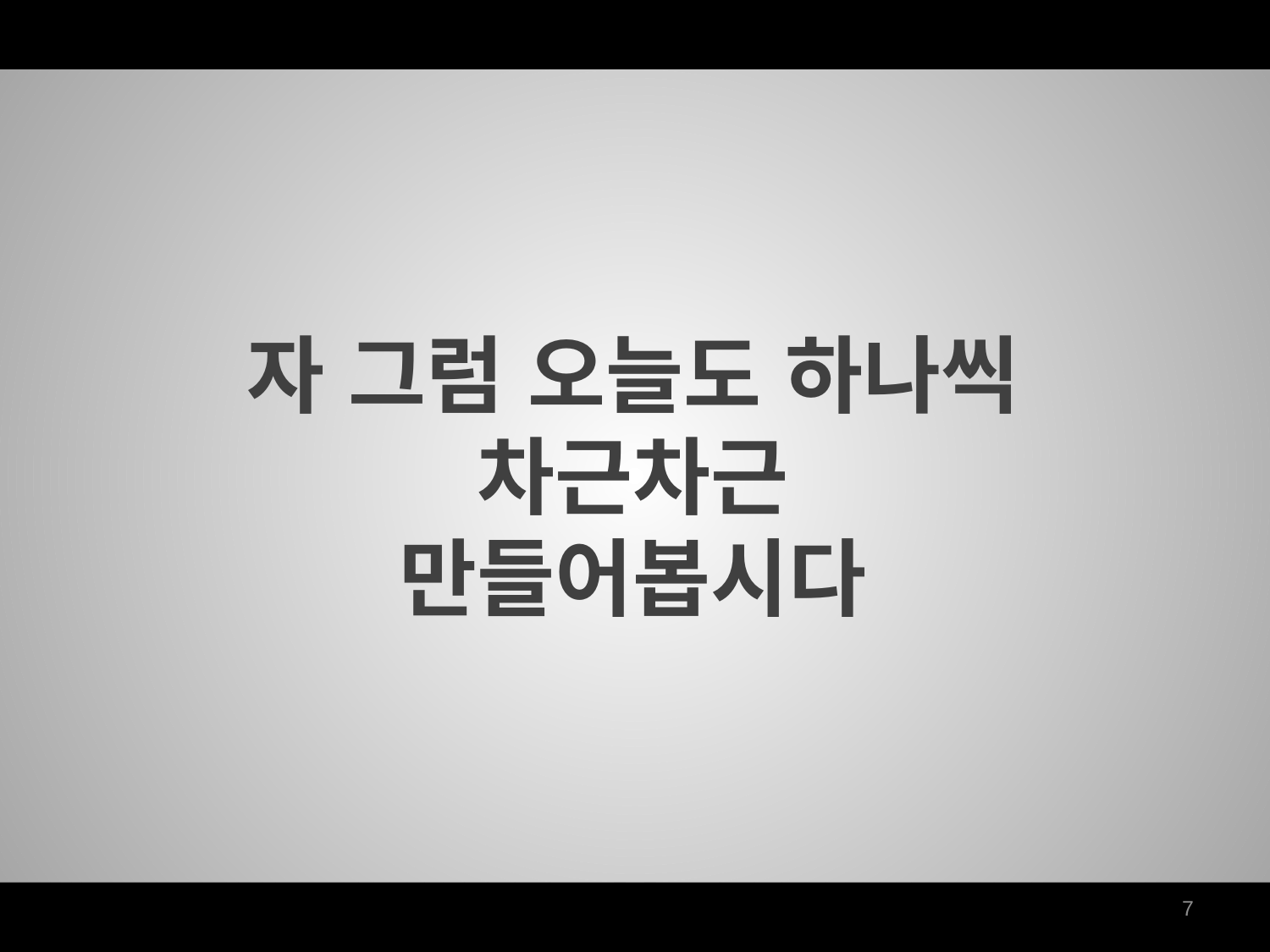

자 그럼 오늘도 하나씩
차근차근
만들어봅시다
7